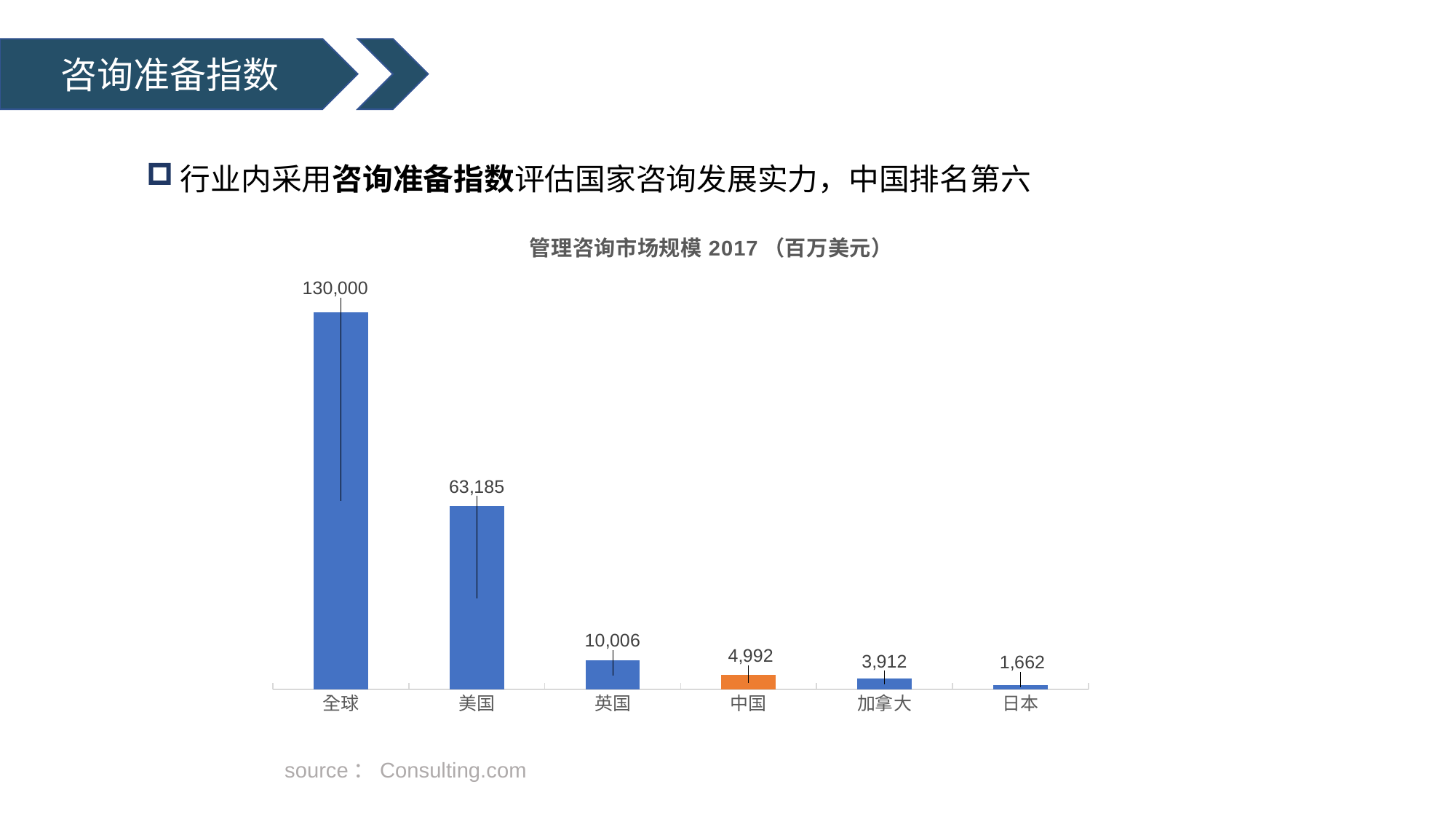

咨询准备指数

行业内采用咨询准备指数评估国家咨询发展实力，中国排名第六

### Chart: 管理咨询市场规模2017（百万美元）

| Category | 咨询市场规模（百万美元） |
|---|---|
| 全球 | 130000.0 |
| 美国 | 63185.0 |
| 英国 | 10006.0 |
| 中国 | 4992.0 |
| 加拿大 | 3912.0 |
| 日本 | 1662.0 |
source：Consulting.com